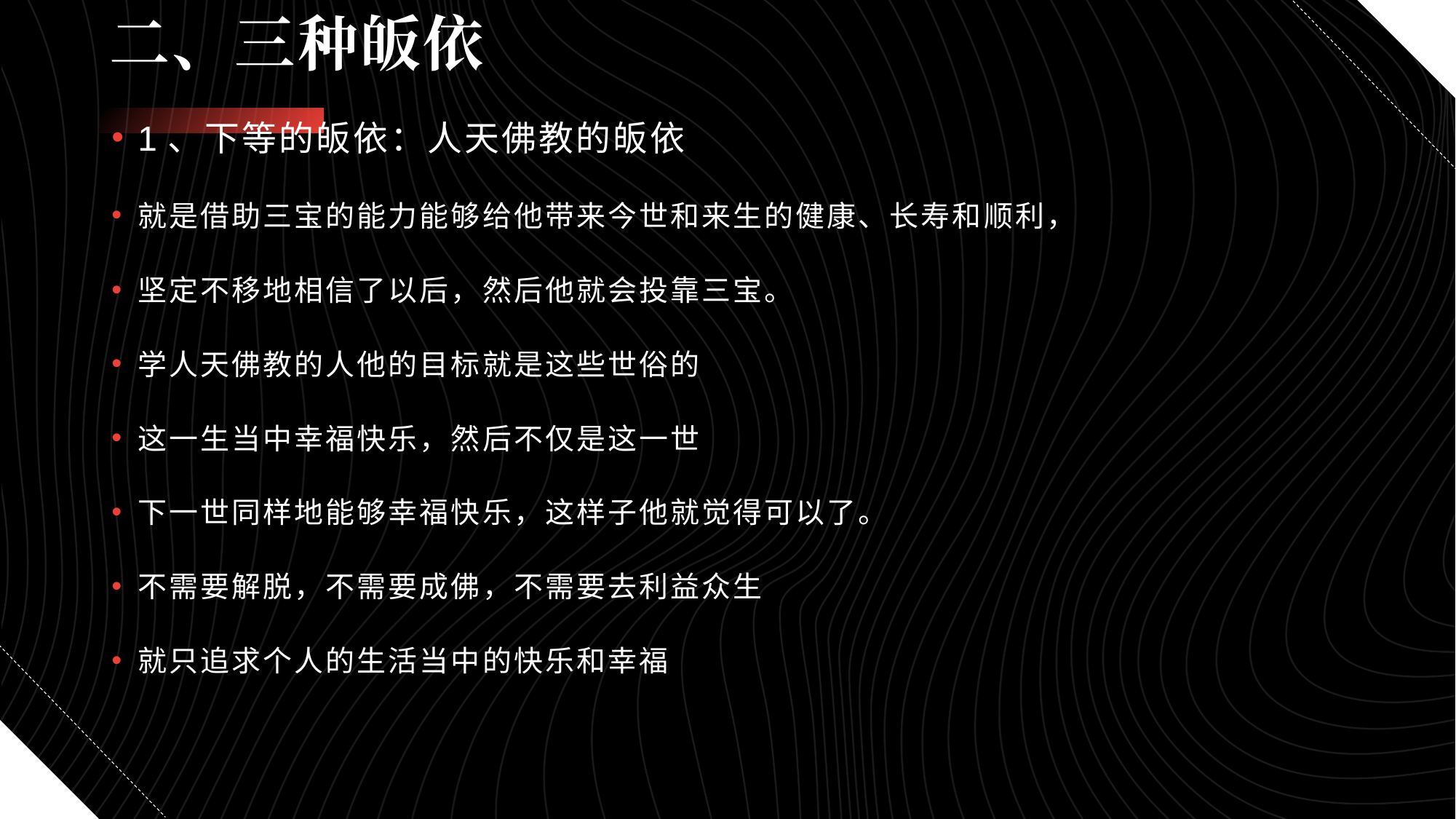

# 二、三种皈依
1、下等的皈依：人天佛教的皈依
就是借助三宝的能力能够给他带来今世和来生的健康、长寿和顺利，
坚定不移地相信了以后，然后他就会投靠三宝。
学人天佛教的人他的目标就是这些世俗的
这一生当中幸福快乐，然后不仅是这一世
下一世同样地能够幸福快乐，这样子他就觉得可以了。
不需要解脱，不需要成佛，不需要去利益众生
就只追求个人的生活当中的快乐和幸福